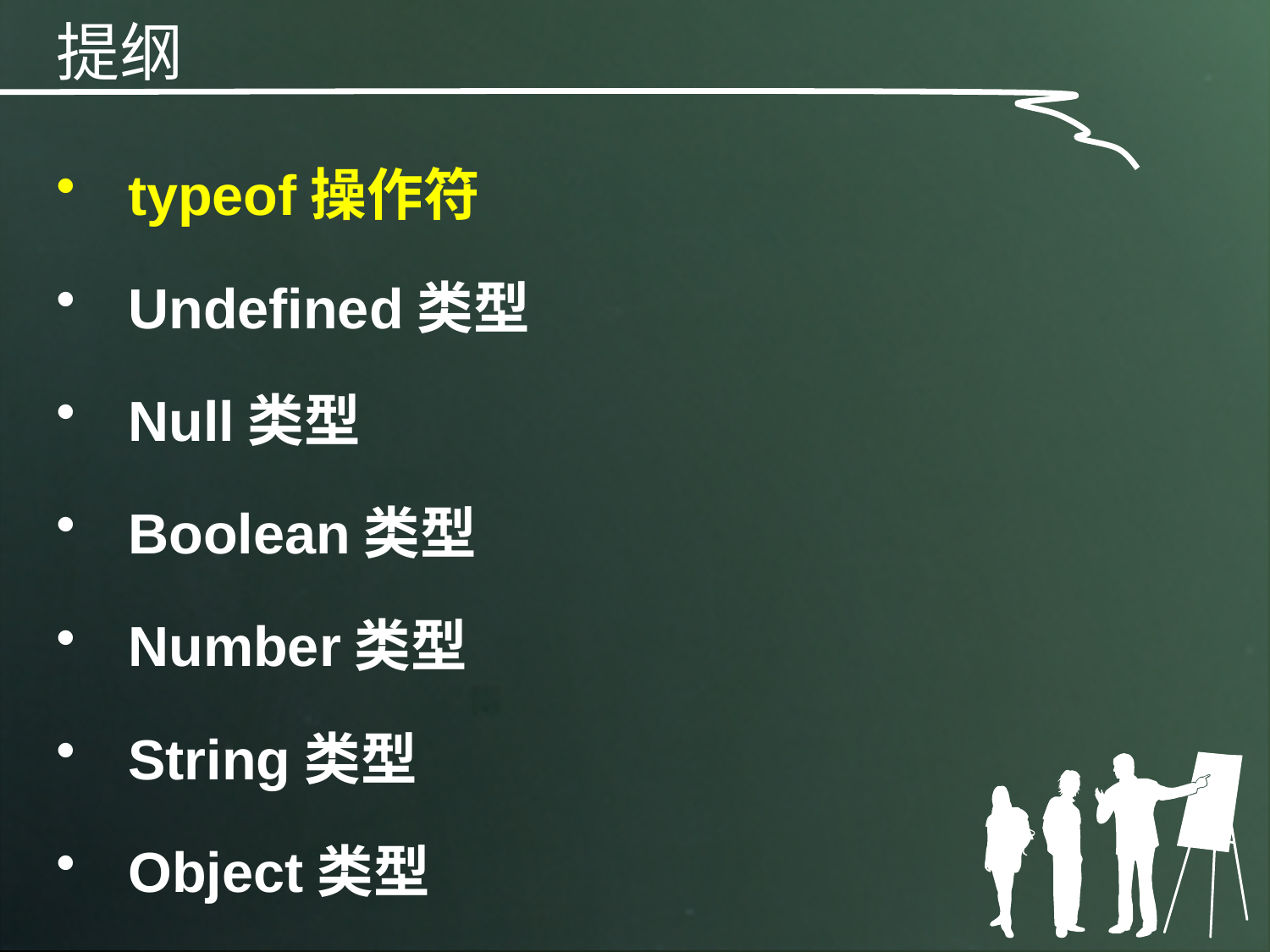

提纲

typeof操作符
Undefined类型
Null类型
Boolean类型
Number类型
String类型
Object类型